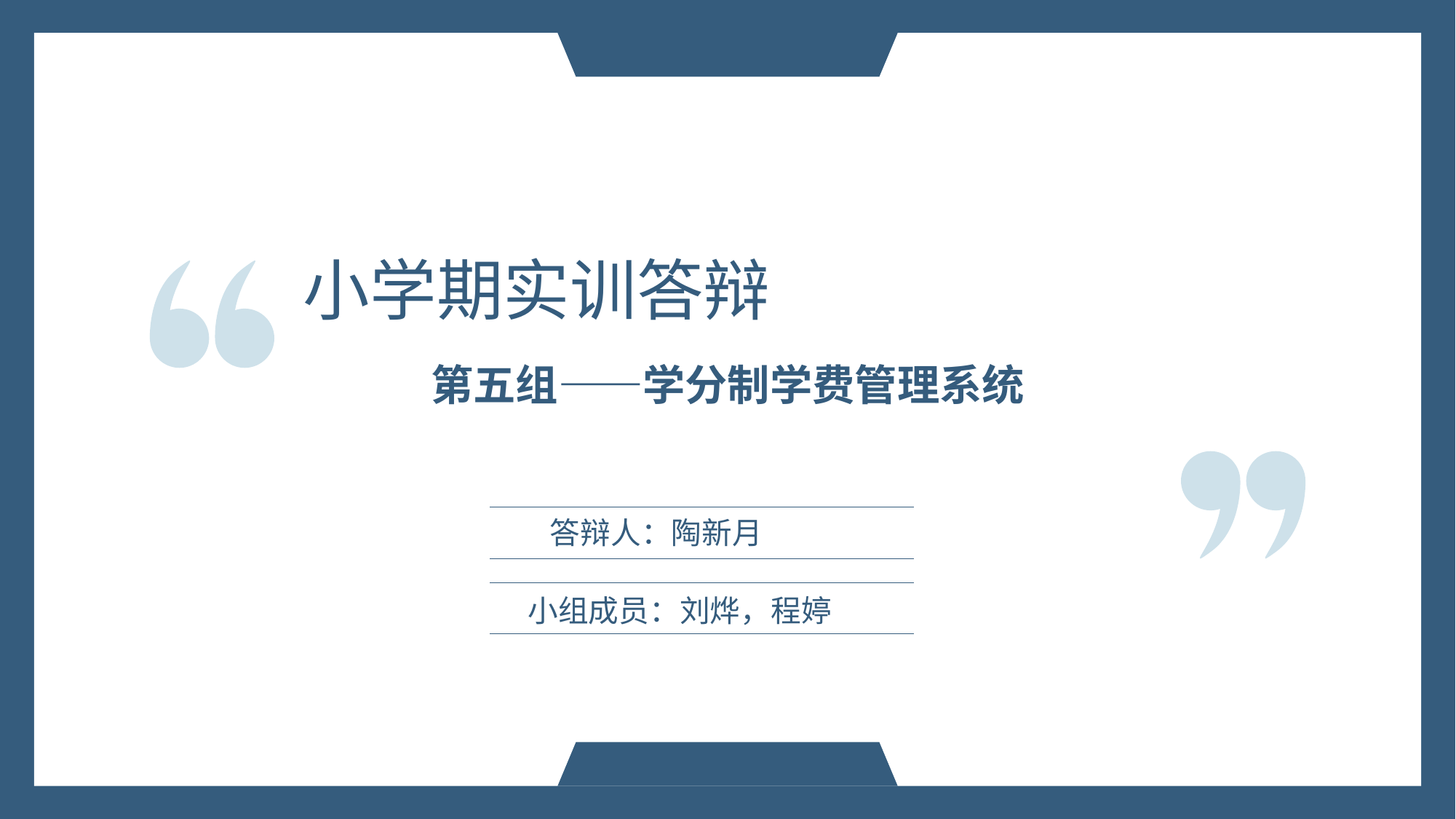

小学期实训答辩
第五组——学分制学费管理系统

答辩人：陶新月
小组成员：刘烨，程婷